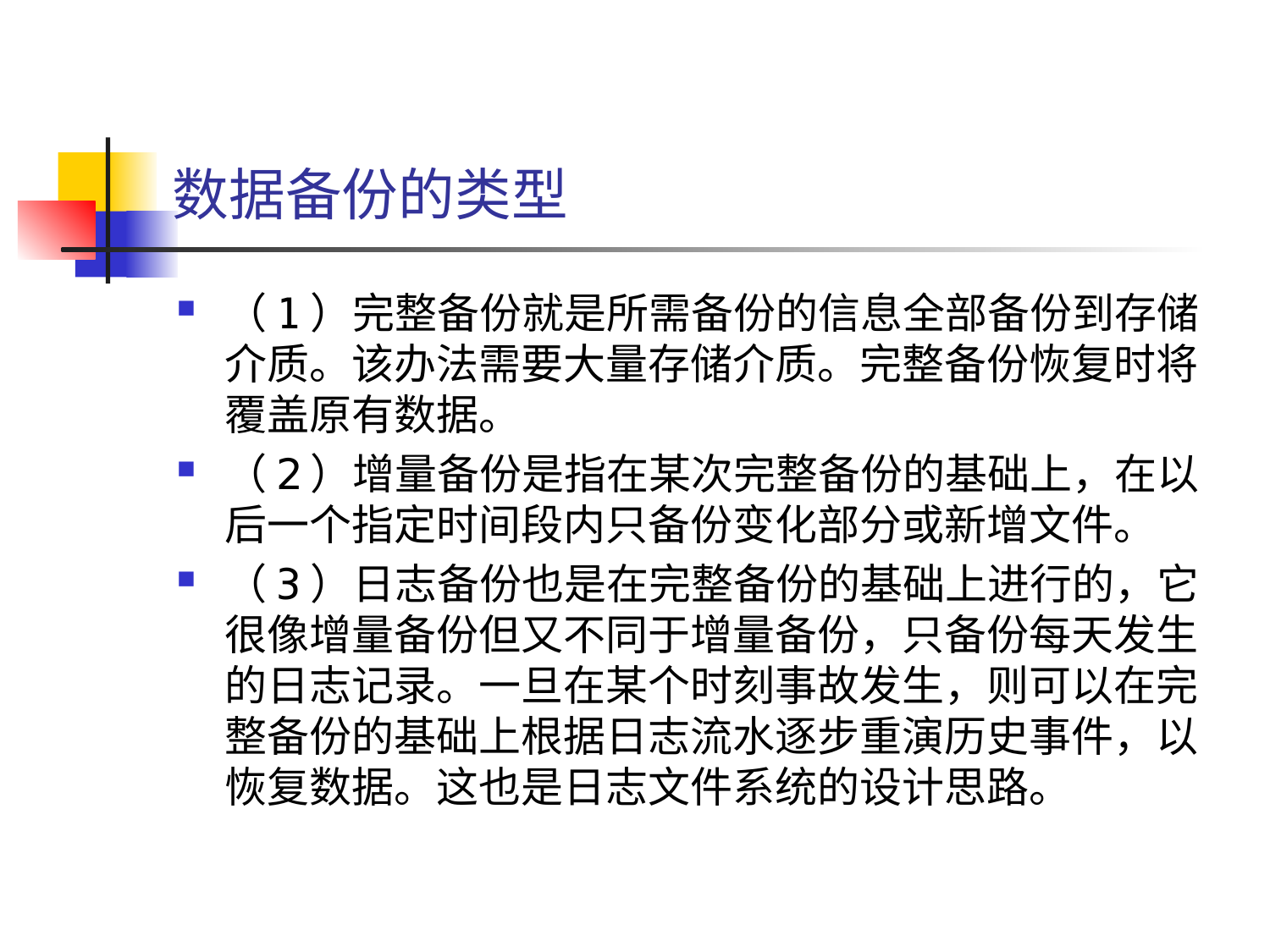

# 数据备份的类型
（1）完整备份就是所需备份的信息全部备份到存储介质。该办法需要大量存储介质。完整备份恢复时将覆盖原有数据。
（2）增量备份是指在某次完整备份的基础上，在以后一个指定时间段内只备份变化部分或新增文件。
（3）日志备份也是在完整备份的基础上进行的，它很像增量备份但又不同于增量备份，只备份每天发生的日志记录。一旦在某个时刻事故发生，则可以在完整备份的基础上根据日志流水逐步重演历史事件，以恢复数据。这也是日志文件系统的设计思路。